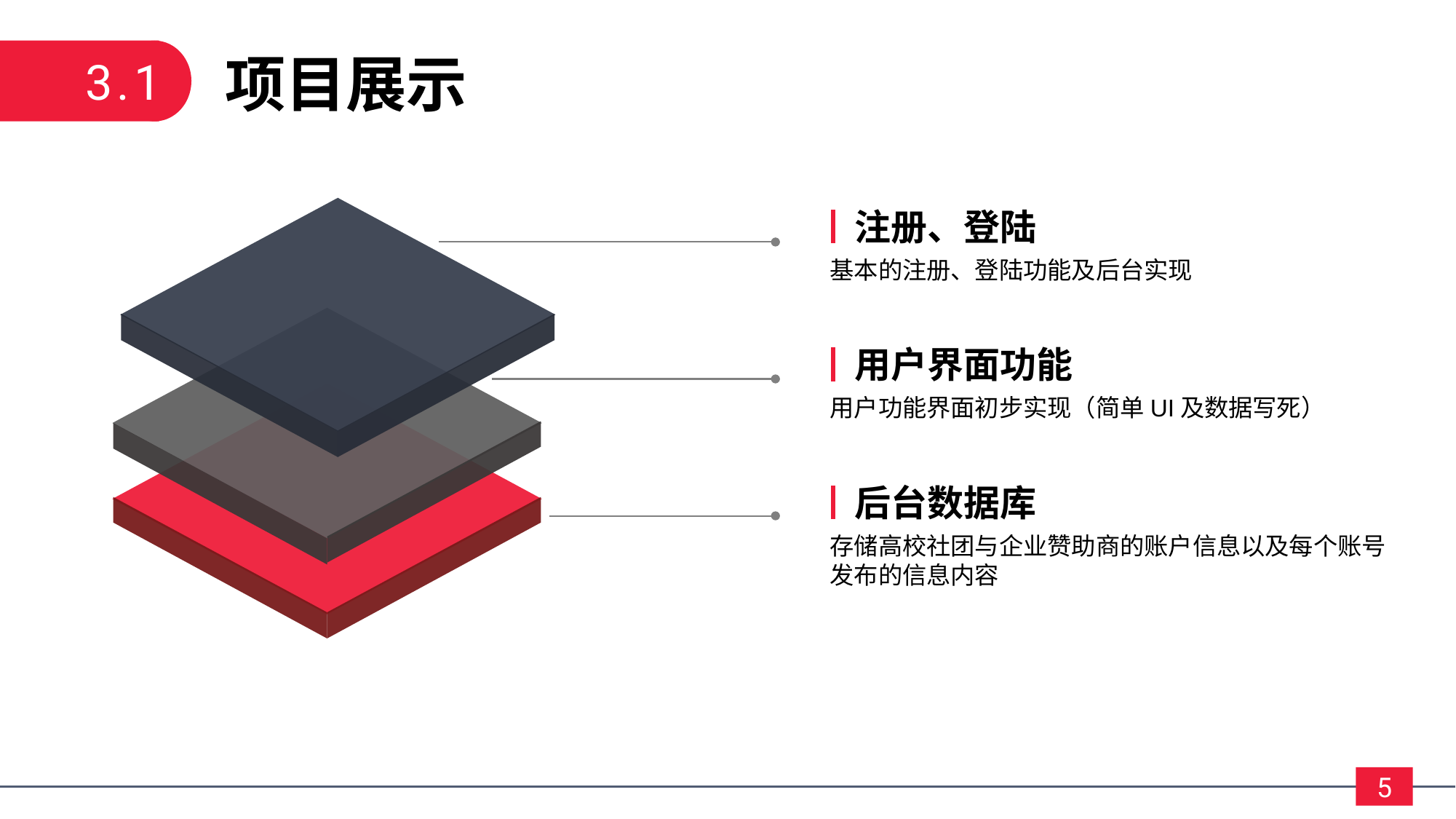

3.1
项目展示

注册、登陆
基本的注册、登陆功能及后台实现
用户界面功能
用户功能界面初步实现（简单UI及数据写死）

后台数据库
存储高校社团与企业赞助商的账户信息以及每个账号发布的信息内容
5